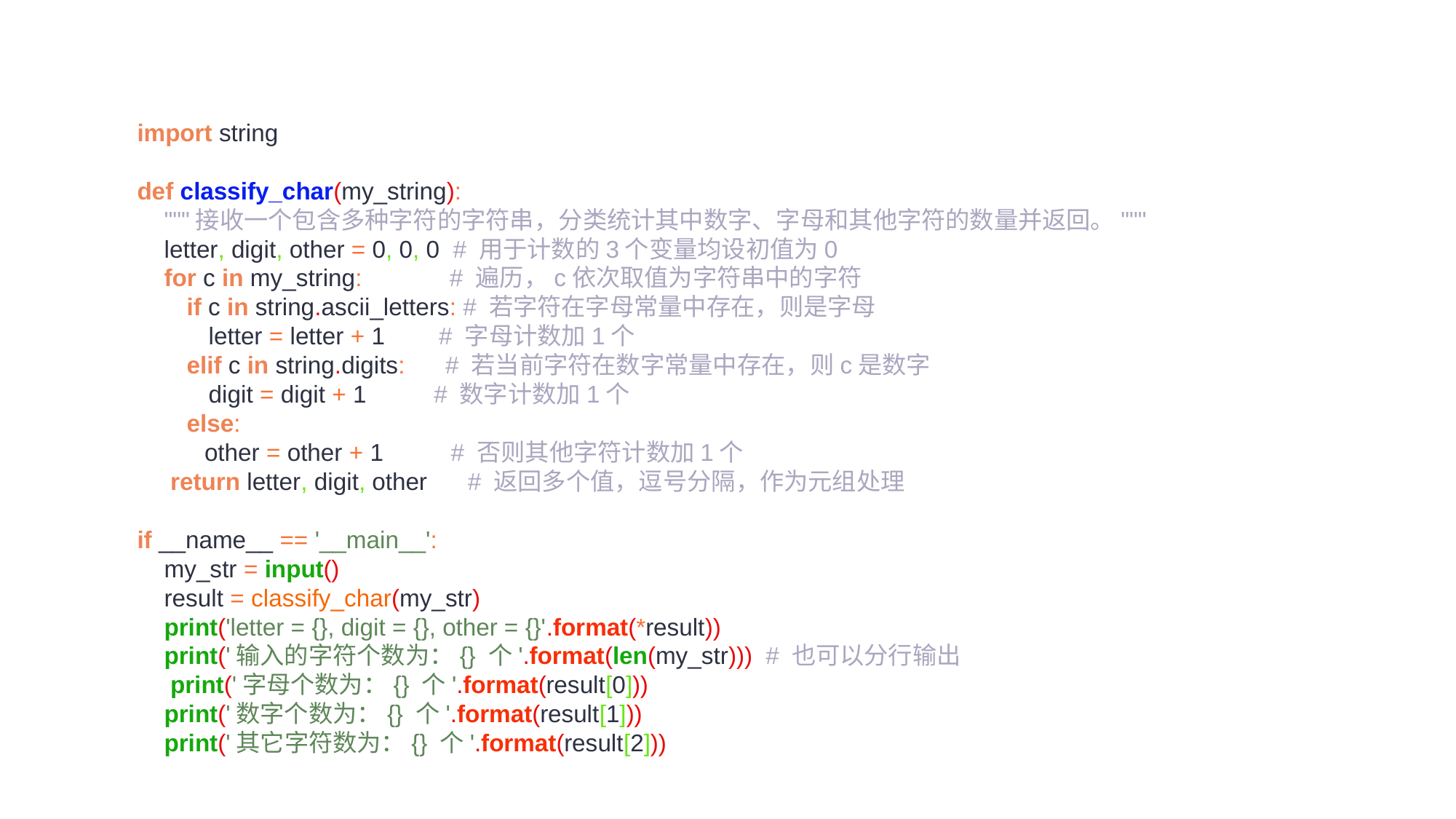

import string
def classify_char(my_string):
    """接收一个包含多种字符的字符串，分类统计其中数字、字母和其他字符的数量并返回。"""
    letter, digit, other = 0, 0, 0  # 用于计数的3个变量均设初值为0
    for c in my_string:             # 遍历，c依次取值为字符串中的字符
        if c in string.ascii_letters: # 若字符在字母常量中存在，则是字母
            letter = letter + 1        # 字母计数加1个
        elif c in string.digits:      # 若当前字符在数字常量中存在，则c是数字
            digit = digit + 1          # 数字计数加1个
        else:
          other = other + 1          # 否则其他字符计数加1个
     return letter, digit, other      # 返回多个值，逗号分隔，作为元组处理
if __name__ == '__main__':
    my_str = input()
    result = classify_char(my_str)
    print('letter = {}, digit = {}, other = {}'.format(*result))
    print('输入的字符个数为：{} 个'.format(len(my_str)))  # 也可以分行输出
     print('字母个数为：{} 个'.format(result[0]))
    print('数字个数为：{} 个'.format(result[1]))
    print('其它字符数为：{} 个'.format(result[2]))